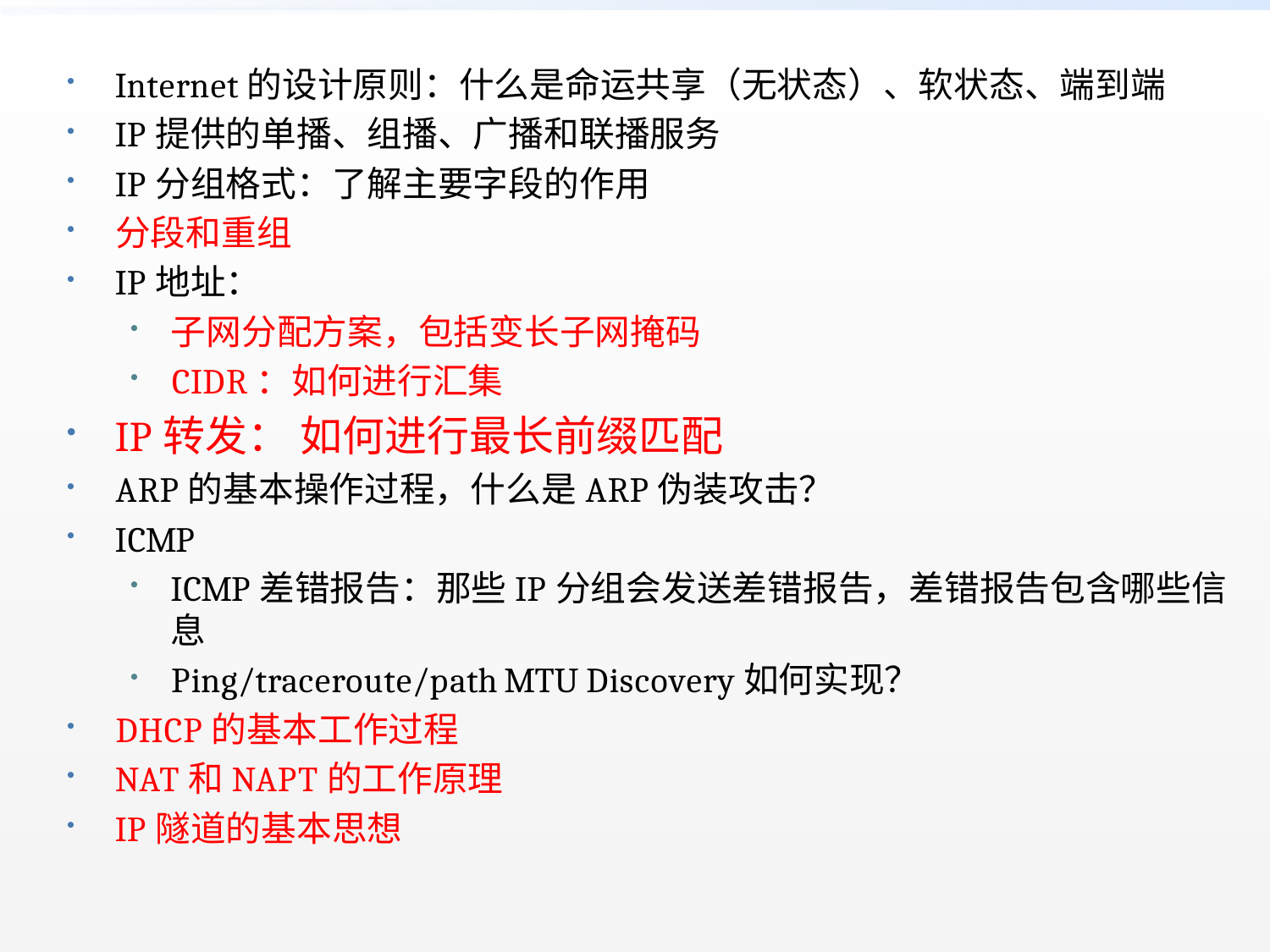

Internet的设计原则：什么是命运共享（无状态）、软状态、端到端
IP提供的单播、组播、广播和联播服务
IP分组格式：了解主要字段的作用
分段和重组
IP地址：
子网分配方案，包括变长子网掩码
CIDR：如何进行汇集
IP转发： 如何进行最长前缀匹配
ARP的基本操作过程，什么是ARP伪装攻击？
ICMP
ICMP差错报告：那些IP分组会发送差错报告，差错报告包含哪些信息
Ping/traceroute/path MTU Discovery如何实现？
DHCP的基本工作过程
NAT和NAPT的工作原理
IP隧道的基本思想